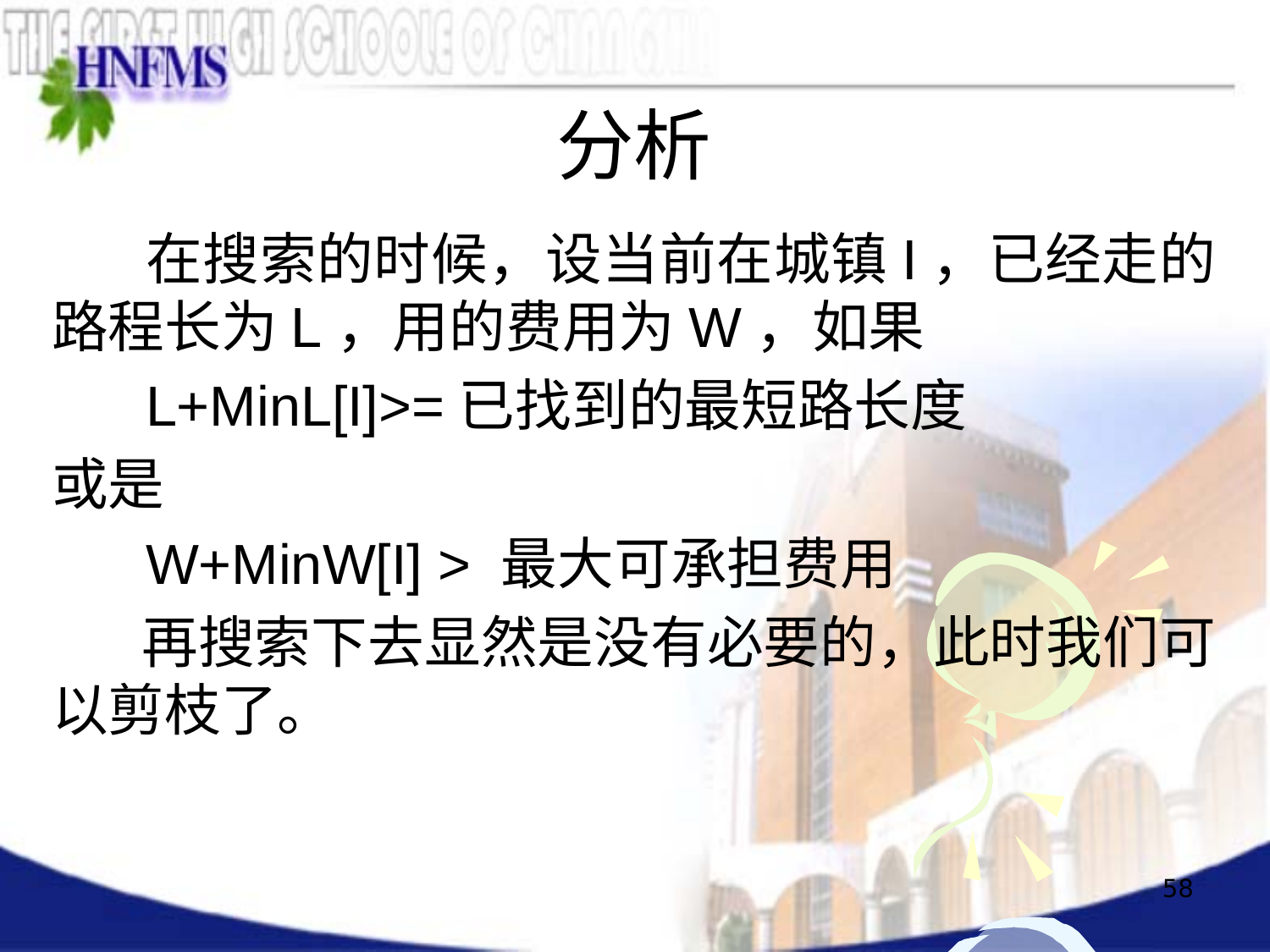

# 分析
      在搜索的时候，设当前在城镇I，已经走的路程长为L，用的费用为W，如果
      L+MinL[I]>=已找到的最短路长度
或是
      W+MinW[I] > 最大可承担费用
      再搜索下去显然是没有必要的，此时我们可以剪枝了。

58